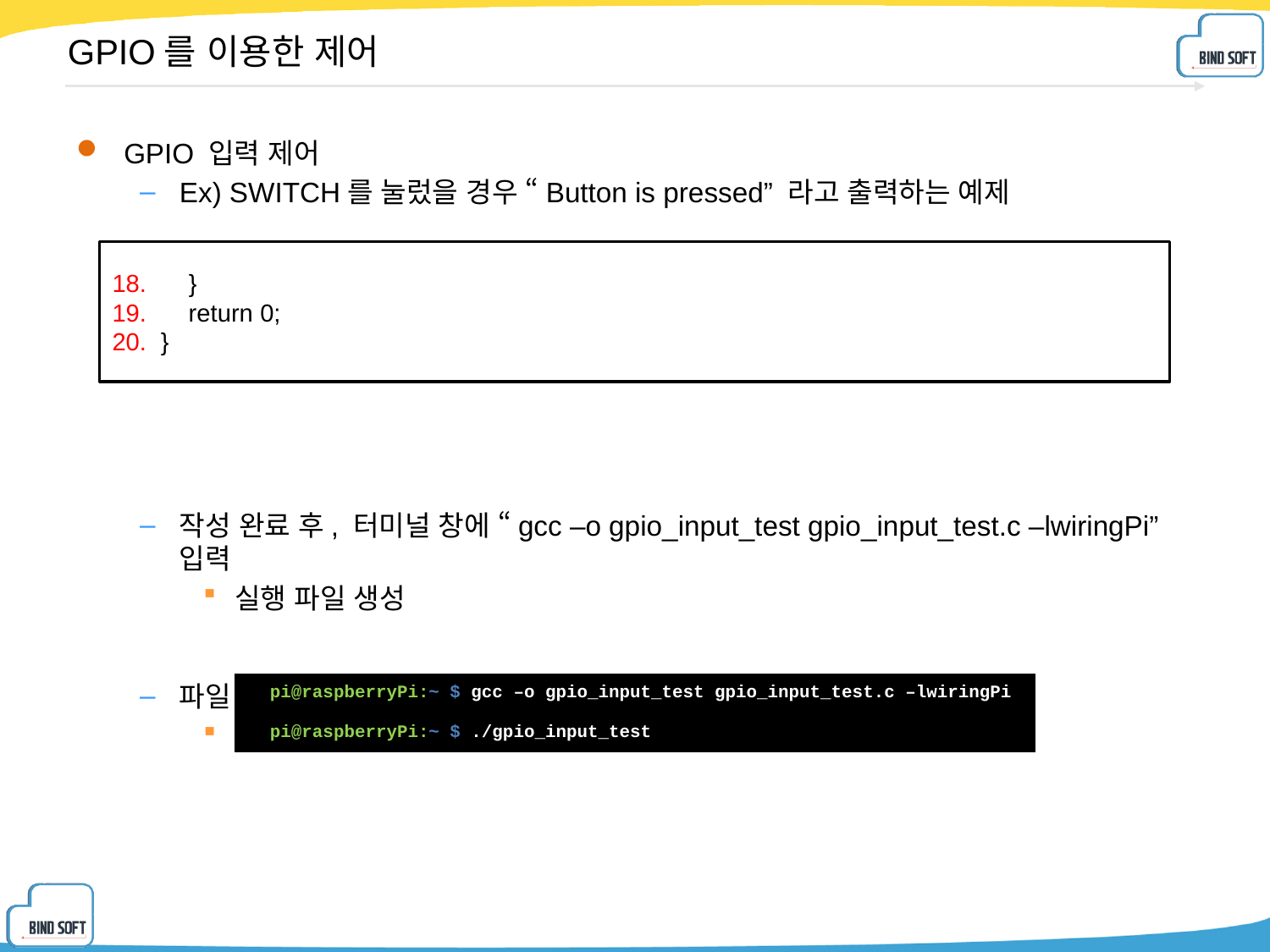

# GPIO를 이용한 제어
GPIO 입력 제어
Ex) SWITCH를 눌렀을 경우 “Button is pressed” 라고 출력하는 예제

작성 완료 후, 터미널 창에 “gcc –o gpio_input_test gpio_input_test.c –lwiringPi” 입력
실행 파일 생성

파일 생성 완료 후, 터미널 창에 “./gpio_input_test” 입력
파일 실행
18.      }
19.      return 0;
20.  }
| pi@raspberryPi:~ $ gcc –o gpio\_input\_test gpio\_input\_test.c –lwiringPi |
| --- |
| pi@raspberryPi:~ $ ./gpio\_input\_test |